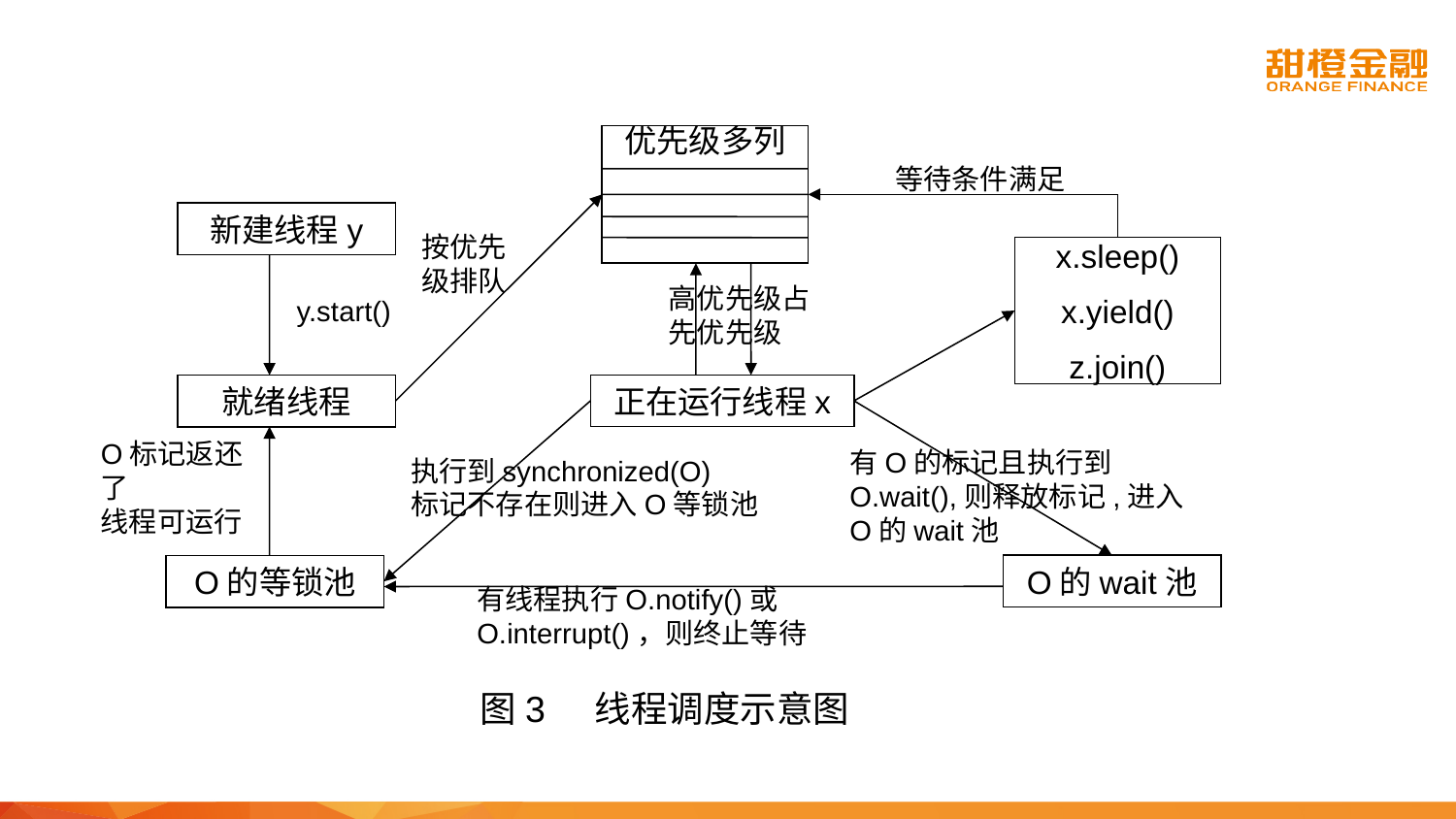

优先级多列

等待条件满足
新建线程y
按优先级排队
x.sleep()
x.yield()
z.join()

高优先级占先优先级
y.start()
正在运行线程x
就绪线程

O标记返还了
线程可运行
执行到synchronized(O)
标记不存在则进入O等锁池
有O的标记且执行到O.wait(),则释放标记,进入O的wait池
O的wait池
O的等锁池
有线程执行O.notify()或O.interrupt()，则终止等待
图3    线程调度示意图